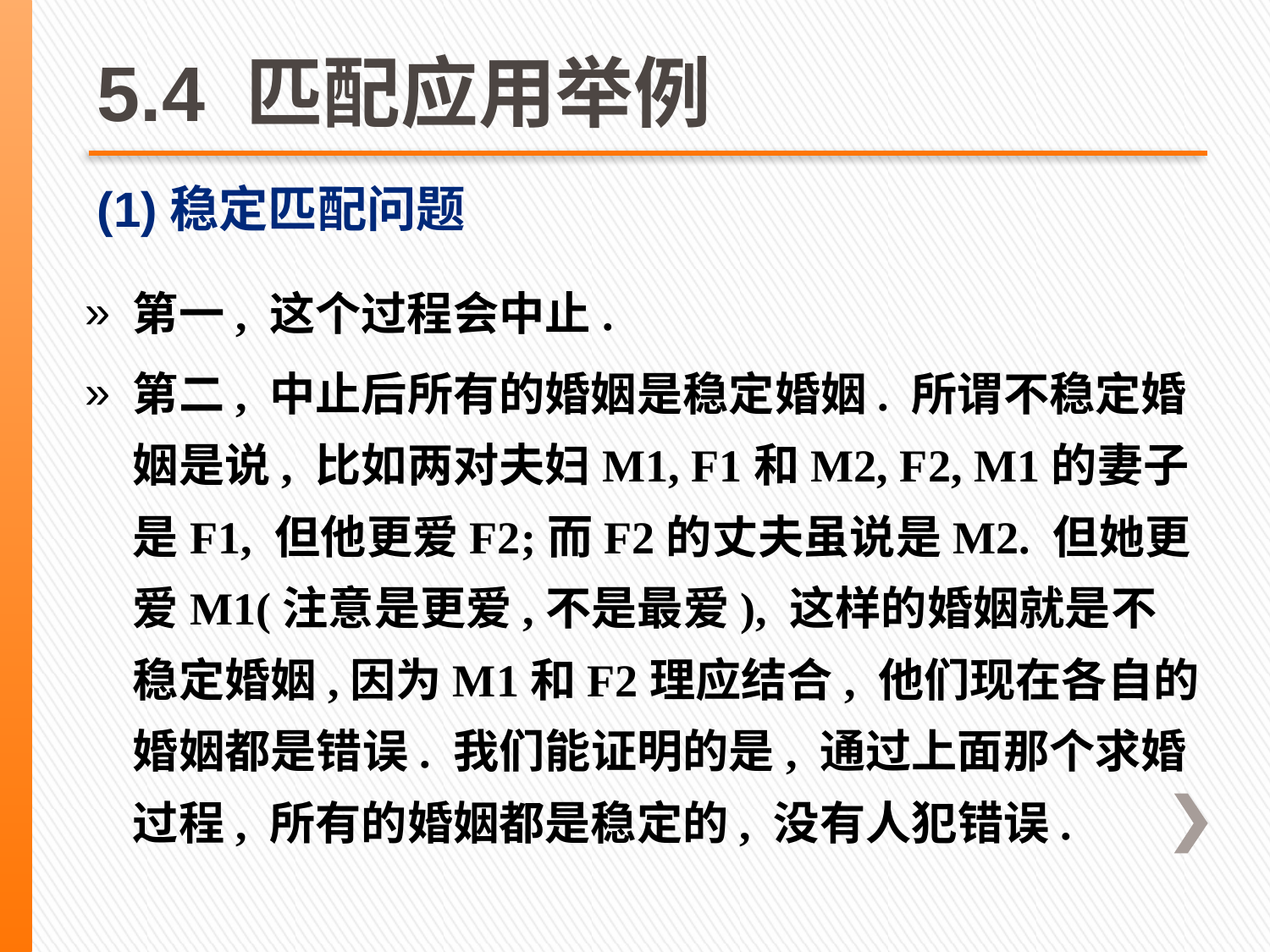

# 5.4 匹配应用举例
(1)稳定匹配问题
第一, 这个过程会中止.
第二, 中止后所有的婚姻是稳定婚姻. 所谓不稳定婚姻是说, 比如两对夫妇M1, F1和M2, F2, M1的妻子是F1, 但他更爱F2;而F2的丈夫虽说是M2. 但她更爱M1(注意是更爱,不是最爱), 这样的婚姻就是不稳定婚姻,因为M1和F2理应结合, 他们现在各自的婚姻都是错误. 我们能证明的是, 通过上面那个求婚过程, 所有的婚姻都是稳定的, 没有人犯错误.